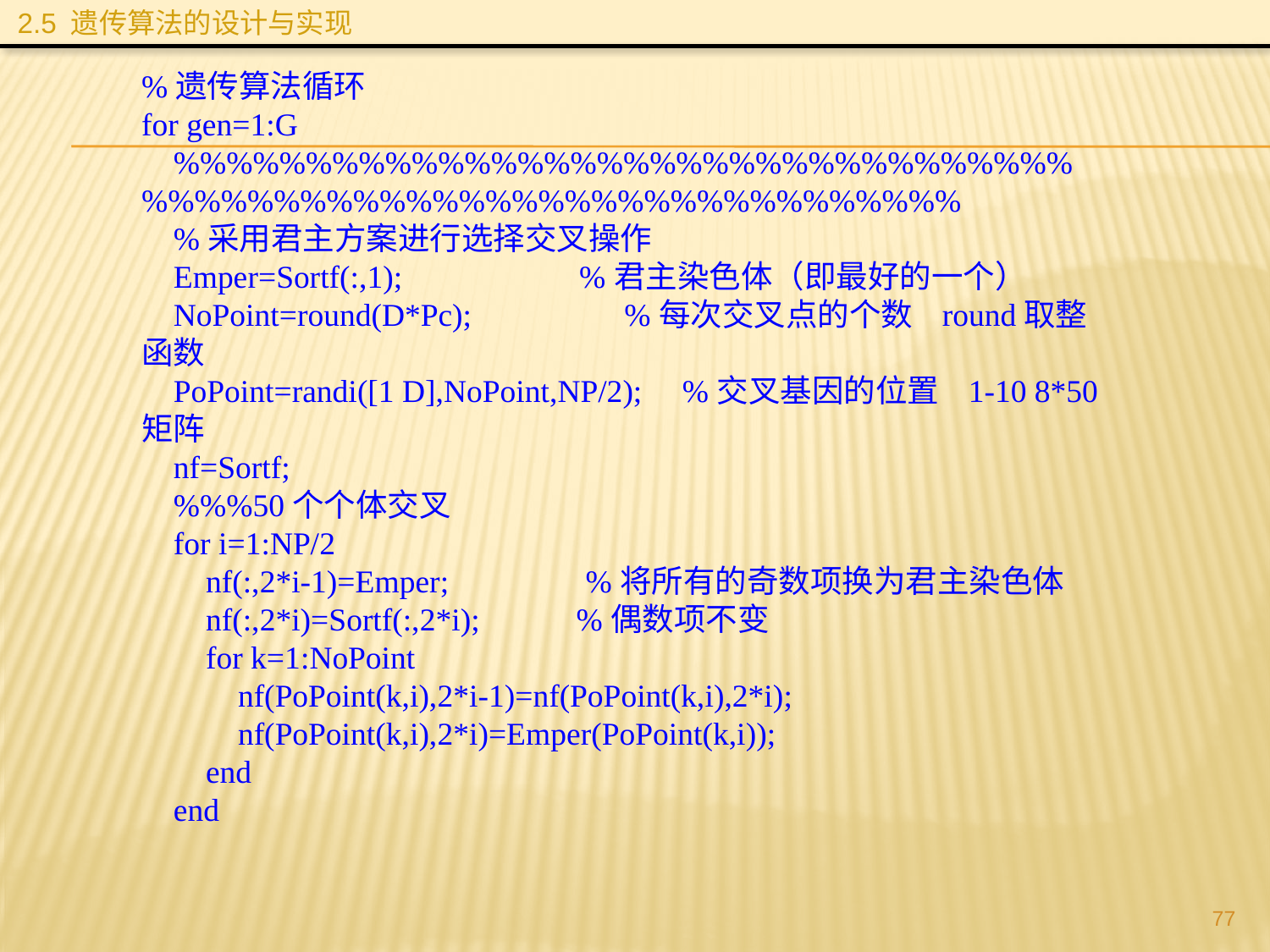

2.5 遗传算法的设计与实现

%遗传算法循环
for gen=1:G
    %%%%%%%%%%%%%%%%%%%%%%%%%%%%%%%%%%%%%%%%%%%%%%%%%%%%%%%%%%%%%%%%%
    %采用君主方案进行选择交叉操作
    Emper=Sortf(:,1);                      %君主染色体（即最好的一个）
    NoPoint=round(D*Pc);                   %每次交叉点的个数   round取整函数
    PoPoint=randi([1 D],NoPoint,NP/2);     %交叉基因的位置   1-10 8*50矩阵
    nf=Sortf;
    %%%50个个体交叉
    for i=1:NP/2
        nf(:,2*i-1)=Emper;                 %将所有的奇数项换为君主染色体
        nf(:,2*i)=Sortf(:,2*i);            %偶数项不变
        for k=1:NoPoint
            nf(PoPoint(k,i),2*i-1)=nf(PoPoint(k,i),2*i);
            nf(PoPoint(k,i),2*i)=Emper(PoPoint(k,i));
        end
    end
77